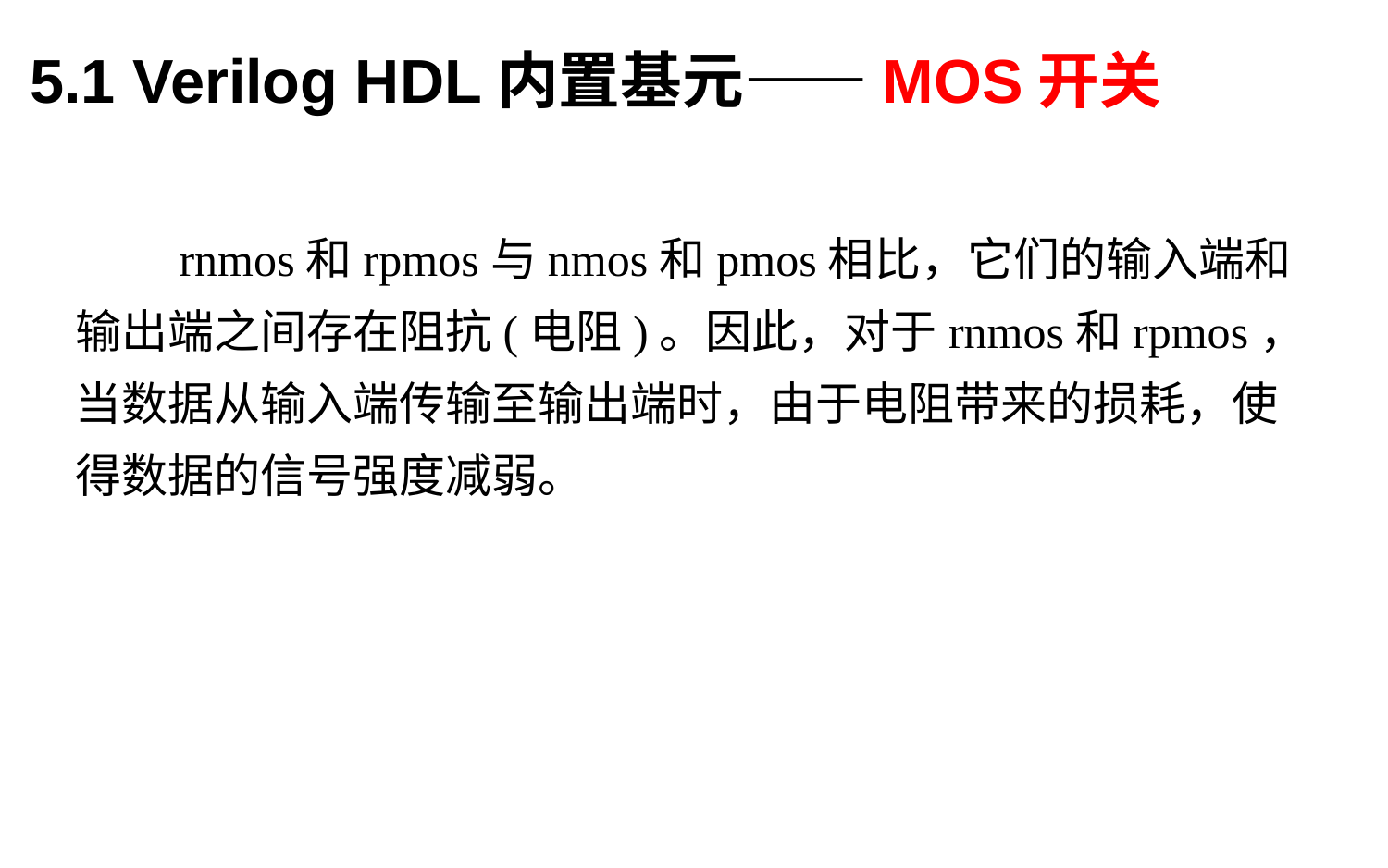

5.1 Verilog HDL内置基元——MOS开关
# rnmos和rpmos与nmos和pmos相比，它们的输入端和输出端之间存在阻抗(电阻)。因此，对于rnmos和rpmos，当数据从输入端传输至输出端时，由于电阻带来的损耗，使得数据的信号强度减弱。